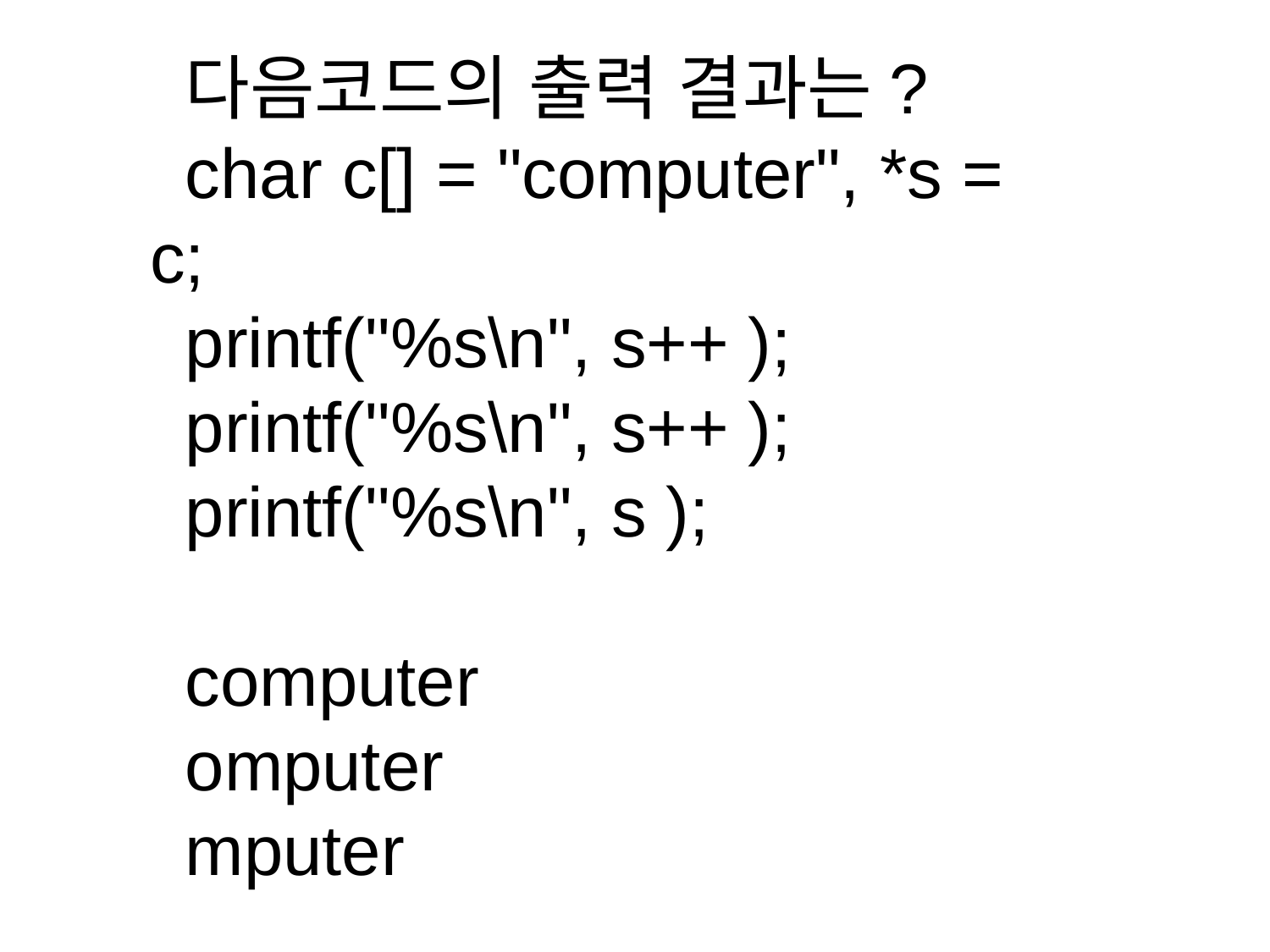

다음코드의 출력 결과는?
char c[] = "computer", *s = c;
printf("%s\n", s++ );
printf("%s\n", s++ );
printf("%s\n", s );

computer
omputer
mputer